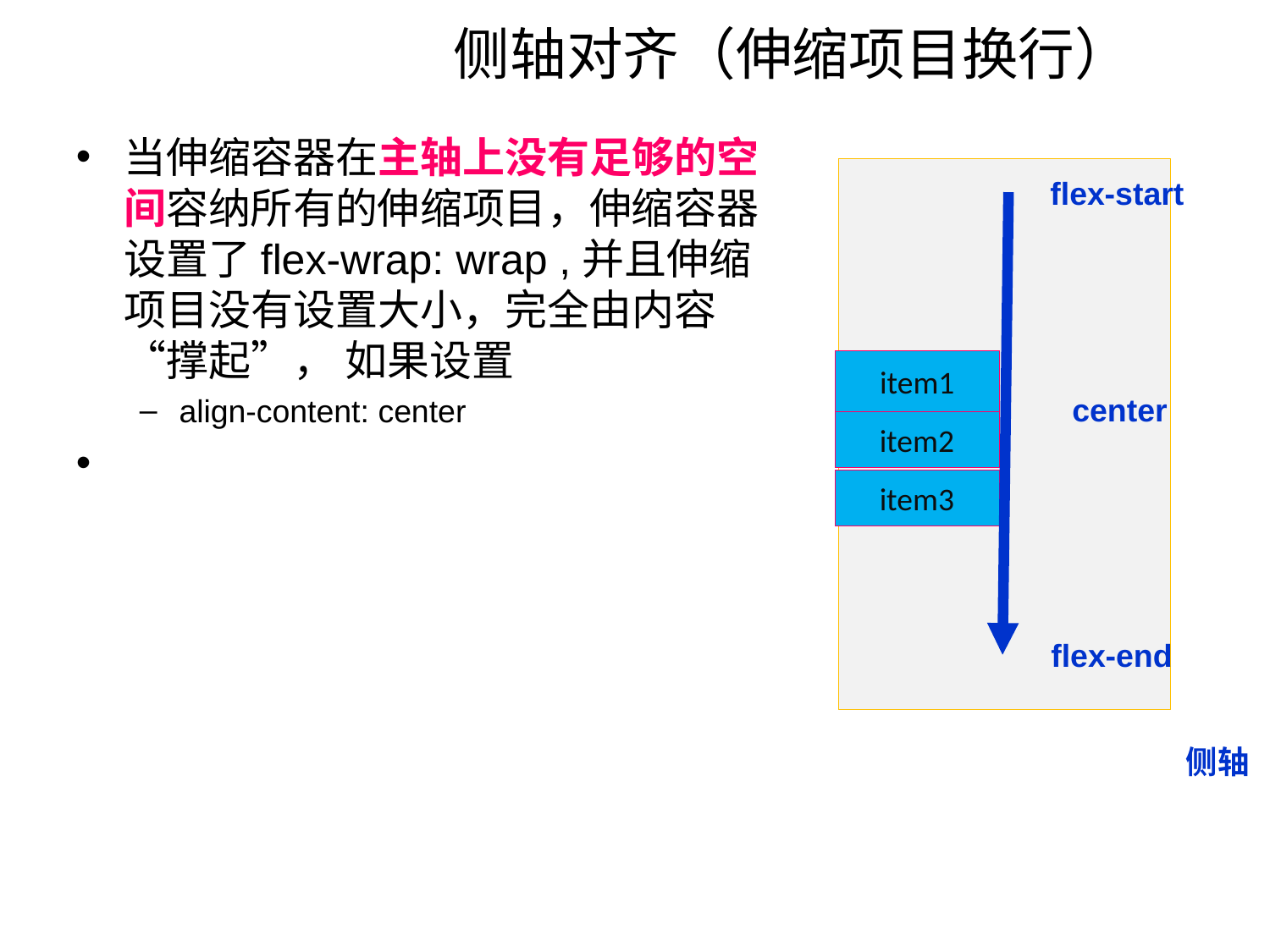

# 侧轴对齐（伸缩项目换行）
当伸缩容器在主轴上没有足够的空间容纳所有的伸缩项目，伸缩容器设置了flex-wrap: wrap ,并且伸缩项目没有设置大小，完全由内容“撑起”， 如果设置
align-content: center

item1
item2
item3
flex-start
center
flex-end
侧轴